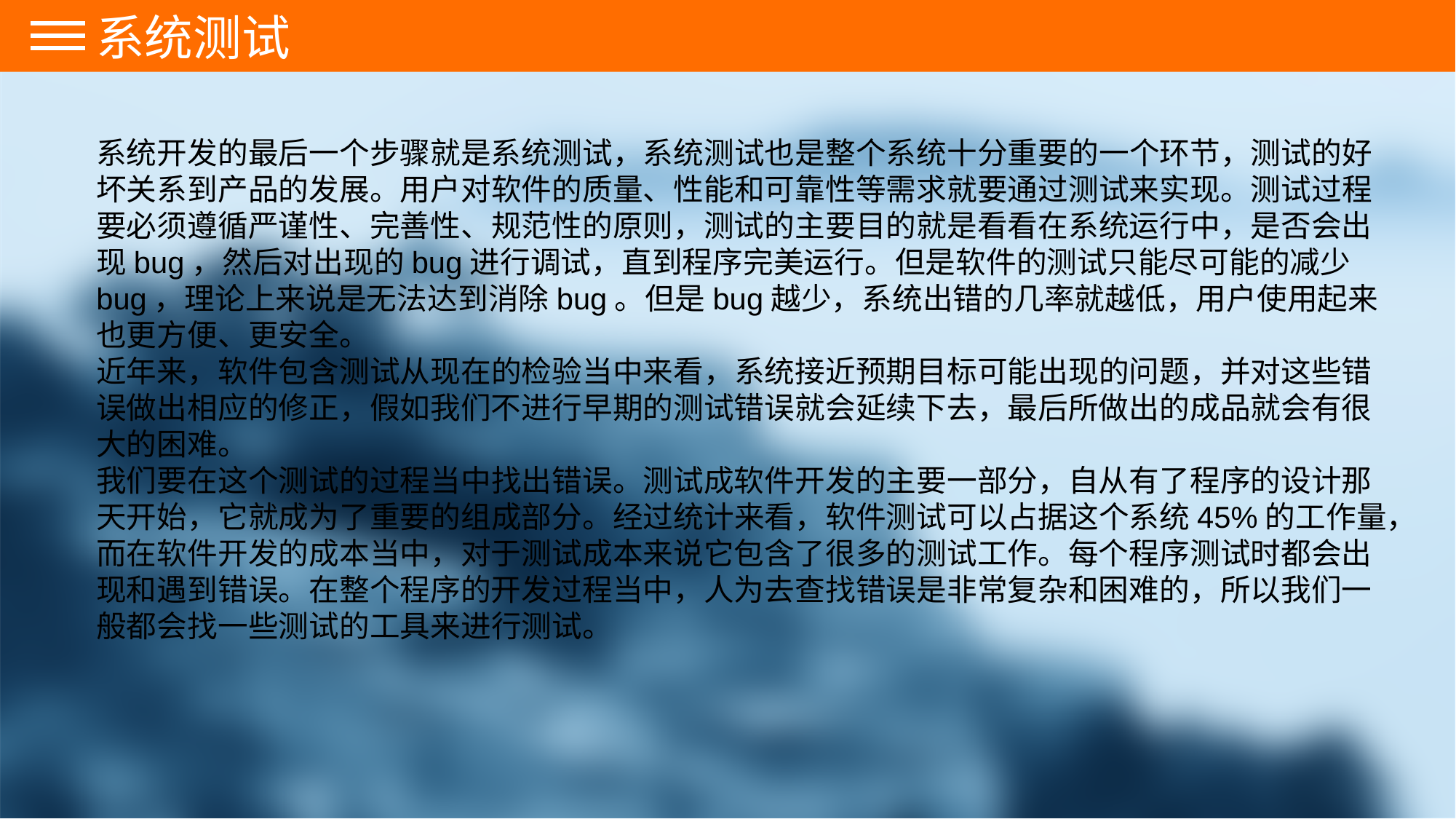

系统测试

系统开发的最后一个步骤就是系统测试，系统测试也是整个系统十分重要的一个环节，测试的好坏关系到产品的发展。用户对软件的质量、性能和可靠性等需求就要通过测试来实现。测试过程要必须遵循严谨性、完善性、规范性的原则，测试的主要目的就是看看在系统运行中，是否会出现bug，然后对出现的bug进行调试，直到程序完美运行。但是软件的测试只能尽可能的减少bug，理论上来说是无法达到消除bug。但是bug越少，系统出错的几率就越低，用户使用起来也更方便、更安全。
近年来，软件包含测试从现在的检验当中来看，系统接近预期目标可能出现的问题，并对这些错误做出相应的修正，假如我们不进行早期的测试错误就会延续下去，最后所做出的成品就会有很大的困难。
我们要在这个测试的过程当中找出错误。测试成软件开发的主要一部分，自从有了程序的设计那天开始，它就成为了重要的组成部分。经过统计来看，软件测试可以占据这个系统45%的工作量，而在软件开发的成本当中，对于测试成本来说它包含了很多的测试工作。每个程序测试时都会出现和遇到错误。在整个程序的开发过程当中，人为去查找错误是非常复杂和困难的，所以我们一般都会找一些测试的工具来进行测试。